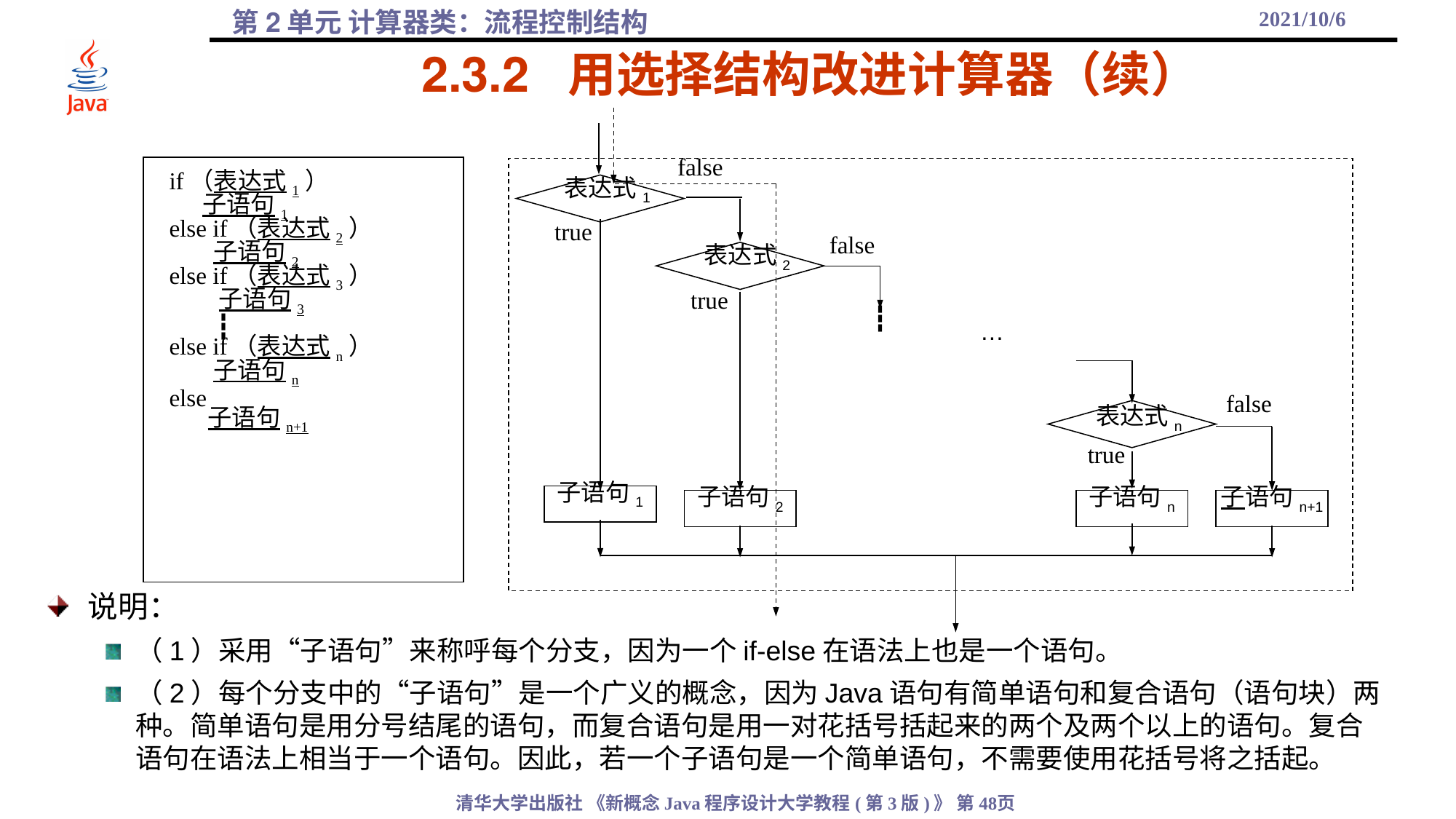

2021/10/6
# 2.3.2  用选择结构改进计算器（续）

false

表达式1
true

false

表达式2
true
┇
…

false
表达式n
true
子语句1
子语句2
子语句n
子语句n+1
if（表达式1）
     子语句1
else if（表达式2）
       子语句2
else if（表达式3）
        子语句3
       ┇
else if（表达式n）
       子语句n
else
      子语句n+1

说明：
（1）采用“子语句”来称呼每个分支，因为一个if-else在语法上也是一个语句。
（2）每个分支中的“子语句”是一个广义的概念，因为Java语句有简单语句和复合语句（语句块）两种。简单语句是用分号结尾的语句，而复合语句是用一对花括号括起来的两个及两个以上的语句。复合语句在语法上相当于一个语句。因此，若一个子语句是一个简单语句，不需要使用花括号将之括起。